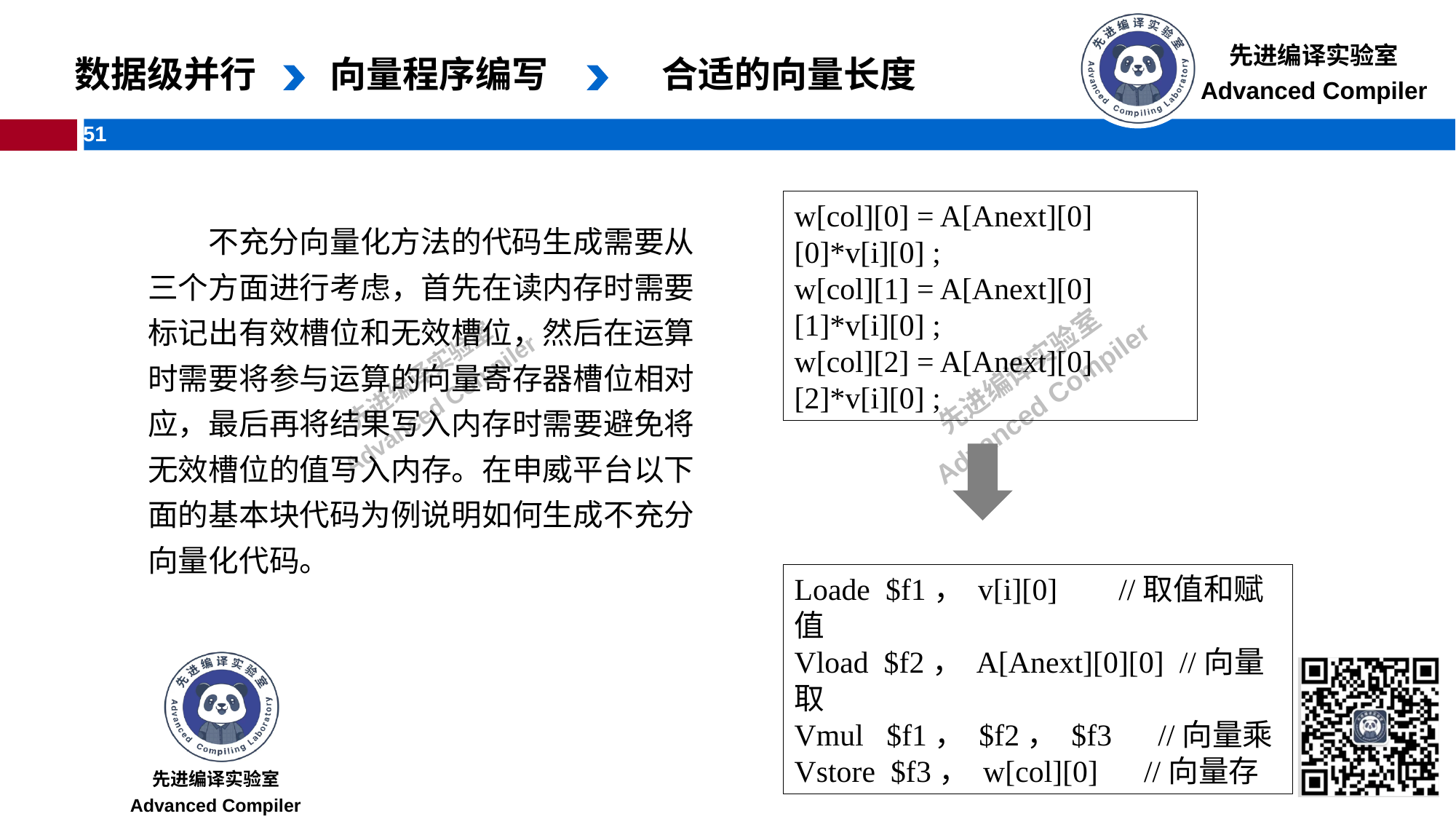

数据级并行
向量程序编写
 合适的向量长度

w[col][0] = A[Anext][0][0]*v[i][0] ;
w[col][1] = A[Anext][0][1]*v[i][0] ;
w[col][2] = A[Anext][0][2]*v[i][0] ;
不充分向量化方法的代码生成需要从三个方面进行考虑，首先在读内存时需要标记出有效槽位和无效槽位，然后在运算时需要将参与运算的向量寄存器槽位相对应，最后再将结果写入内存时需要避免将无效槽位的值写入内存。在申威平台以下面的基本块代码为例说明如何生成不充分向量化代码。

Loade  $f1， v[i][0]        //取值和赋值
Vload  $f2， A[Anext][0][0]  //向量取
Vmul   $f1， $f2， $f3      //向量乘
Vstore  $f3， w[col][0]      //向量存